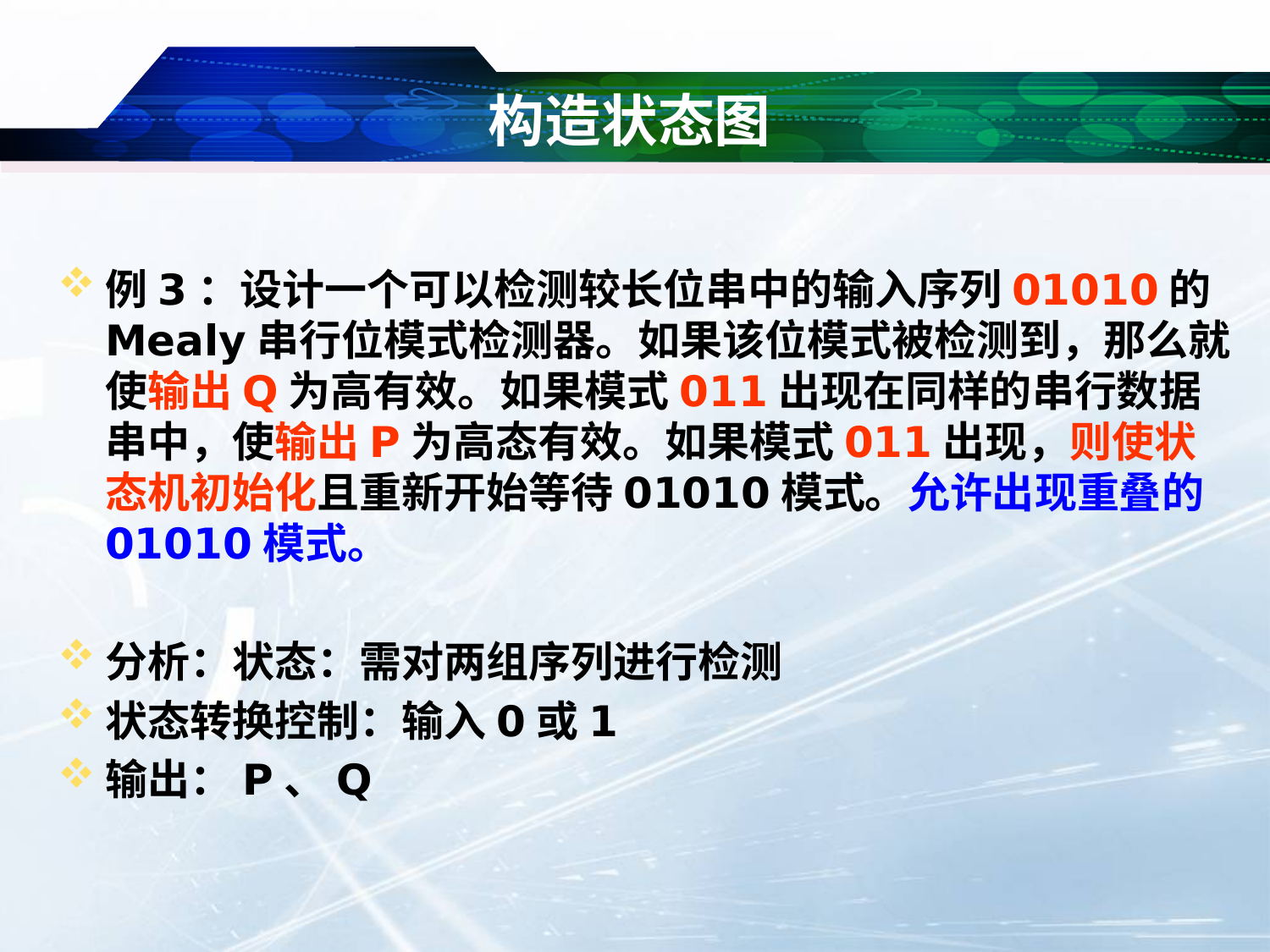

# 构造状态图
例3：设计一个可以检测较长位串中的输入序列01010的Mealy串行位模式检测器。如果该位模式被检测到，那么就使输出Q为高有效。如果模式011出现在同样的串行数据串中，使输出P为高态有效。如果模式011出现，则使状态机初始化且重新开始等待01010模式。允许出现重叠的01010模式。

分析：状态：需对两组序列进行检测
状态转换控制：输入0或1
输出：P、Q